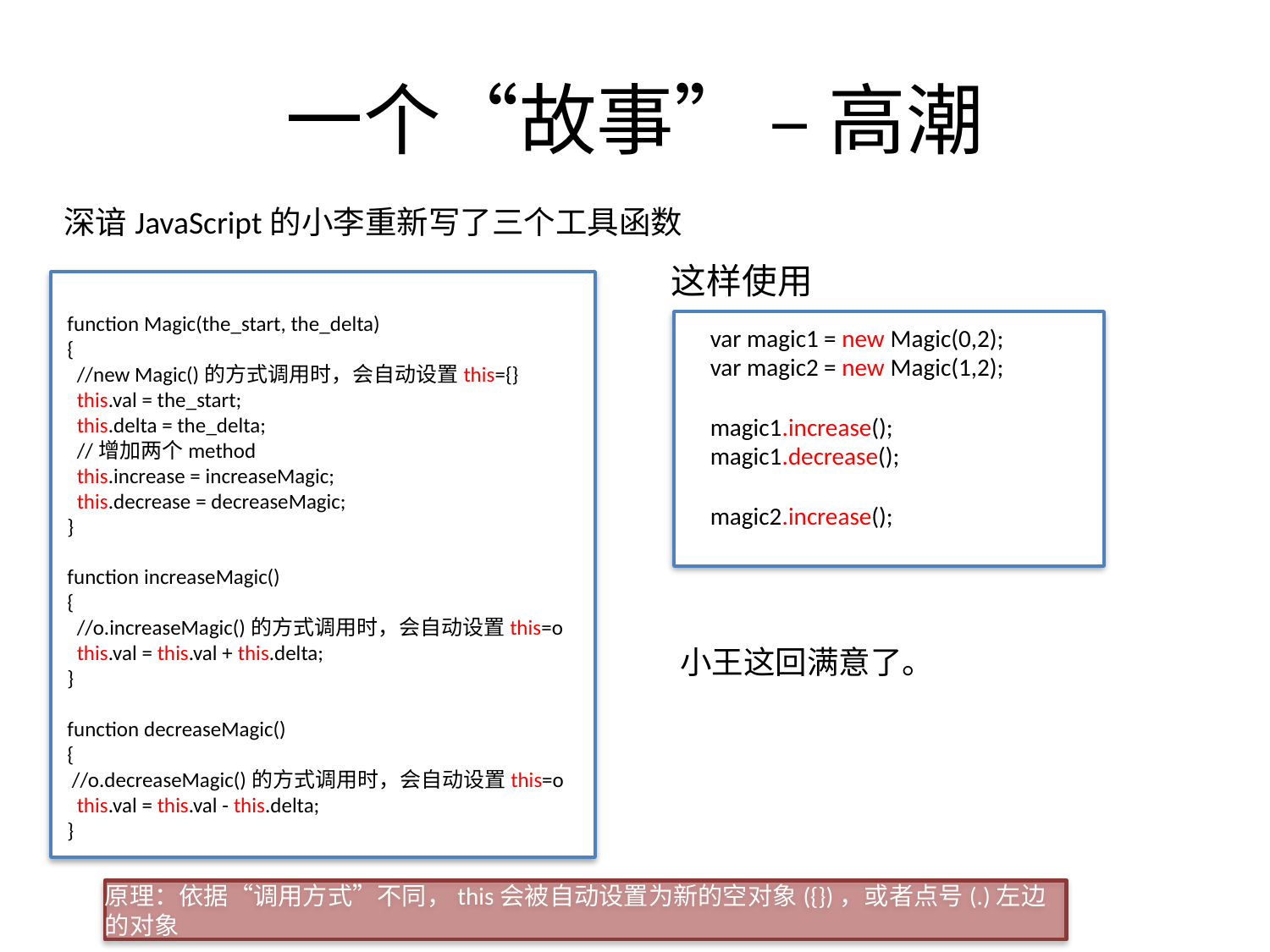

# 一个“故事” – 高潮
深谙JavaScript的小李重新写了三个工具函数
这样使用

function Magic(the_start, the_delta)
{
  //new Magic()的方式调用时，会自动设置this={}
  this.val = the_start;
  this.delta = the_delta;
  //增加两个method
  this.increase = increaseMagic;
  this.decrease = decreaseMagic;
}

function increaseMagic()
{
  //o.increaseMagic()的方式调用时，会自动设置this=o
  this.val = this.val + this.delta;
}

function decreaseMagic()
{
 //o.decreaseMagic()的方式调用时，会自动设置this=o
  this.val = this.val - this.delta;
}

var magic1 = new Magic(0,2);
var magic2 = new Magic(1,2);

magic1.increase();
magic1.decrease();

magic2.increase();
小王这回满意了。
原理：依据“调用方式”不同，this会被自动设置为新的空对象({})，或者点号(.)左边的对象